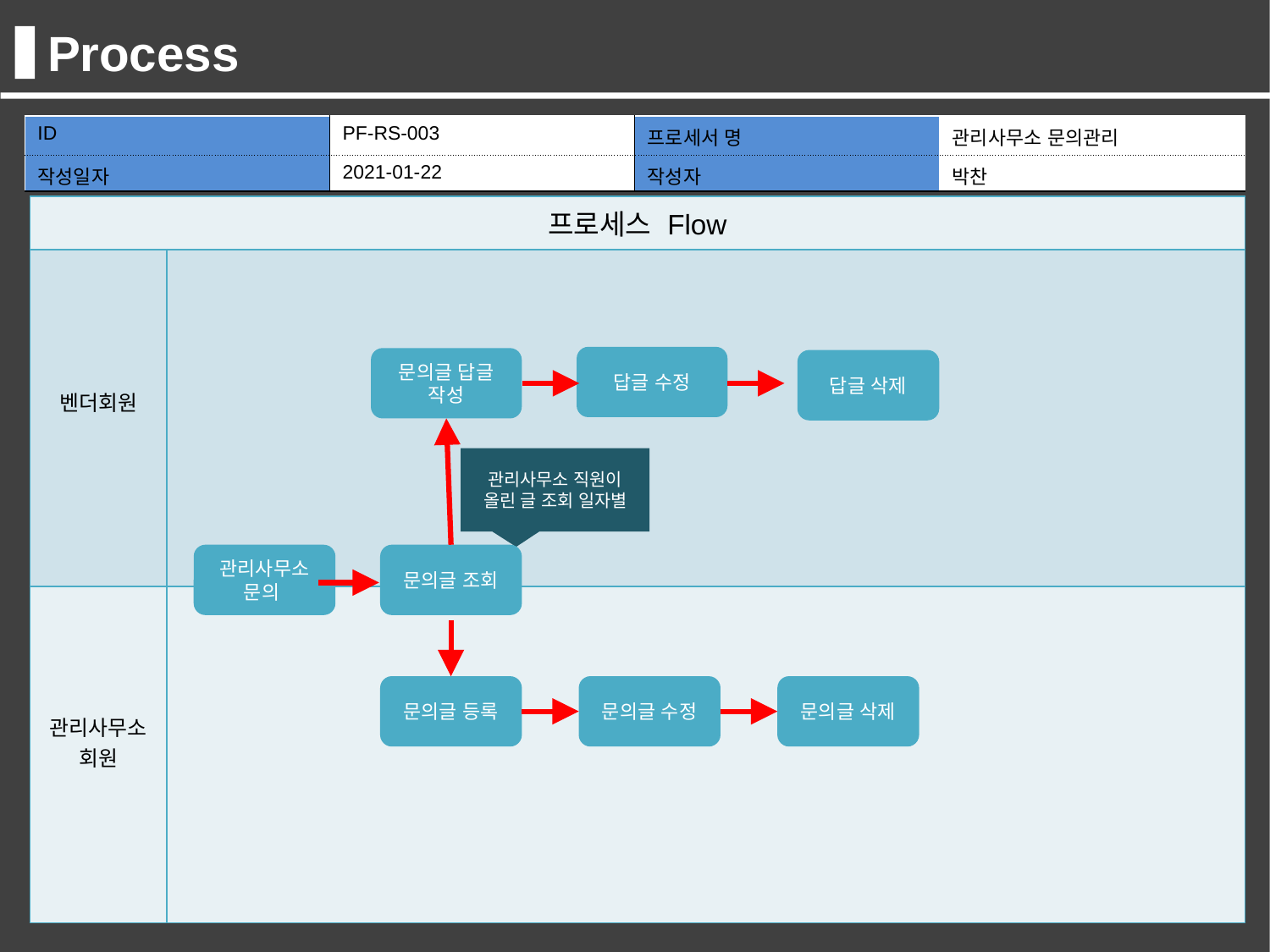

Process

| ID | PF-RS-003 | 프로세서 명 | 관리사무소 문의관리 |
| --- | --- | --- | --- |
| 작성일자 | 2021-01-22 | 작성자 | 박찬 |
| 프로세스 Flow |  |
| --- | --- |
| 벤더회원 |  |
| 관리사무소 회원 |  |
답글 수정
문의글 답글 작성
답글 삭제
관리사무소 직원이 올린 글 조회 일자별
관리사무소 문의
문의글 조회
문의글 등록
문의글 수정
문의글 삭제